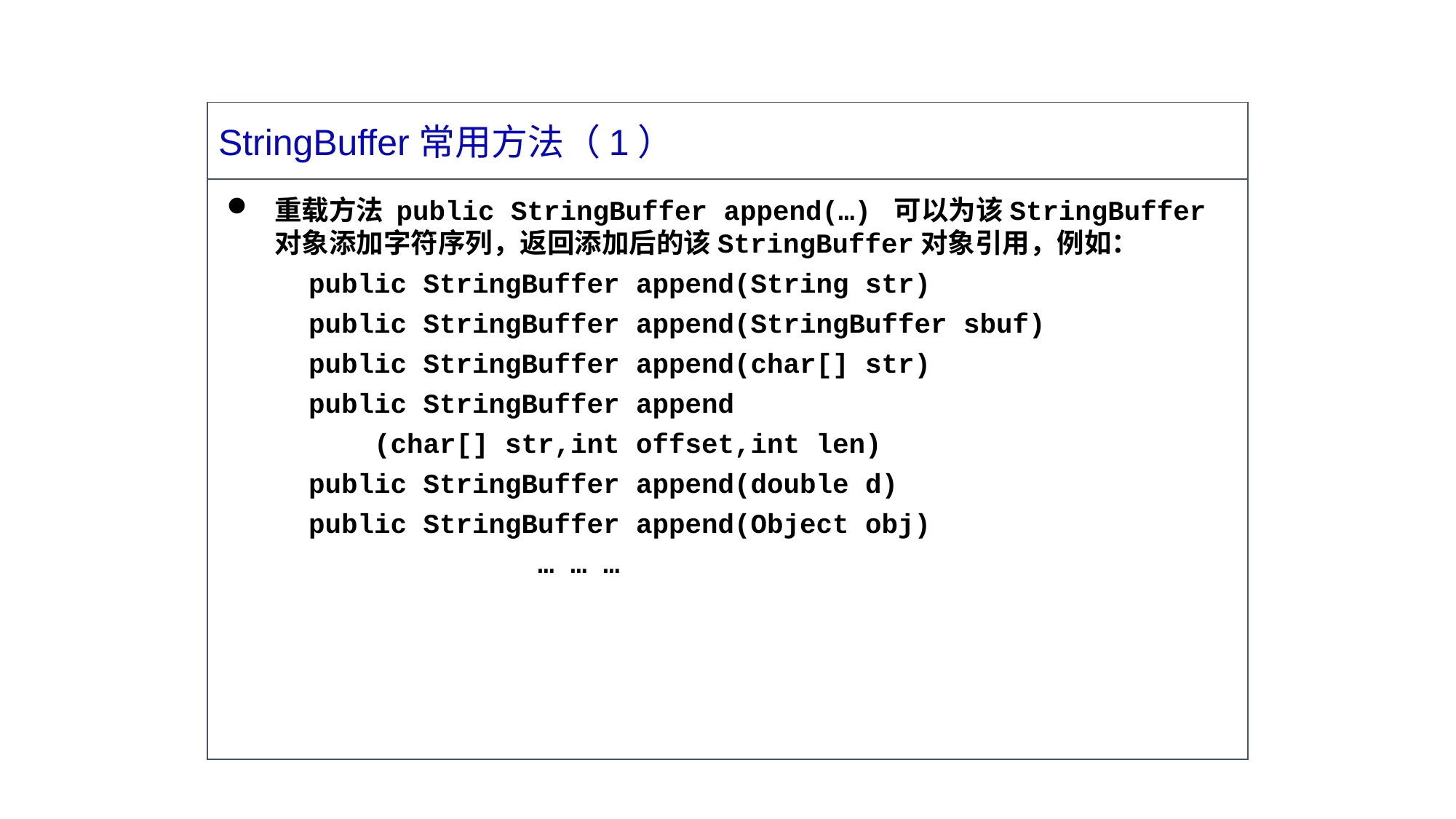

StringBuffer常用方法（1）

重载方法 public StringBuffer append(…) 可以为该StringBuffer 对象添加字符序列，返回添加后的该StringBuffer对象引用，例如：
     public StringBuffer append(String str)
     public StringBuffer append(StringBuffer sbuf)
     public StringBuffer append(char[] str)
     public StringBuffer append
         (char[] str,int offset,int len)
     public StringBuffer append(double d)
     public StringBuffer append(Object obj)
                   … … …